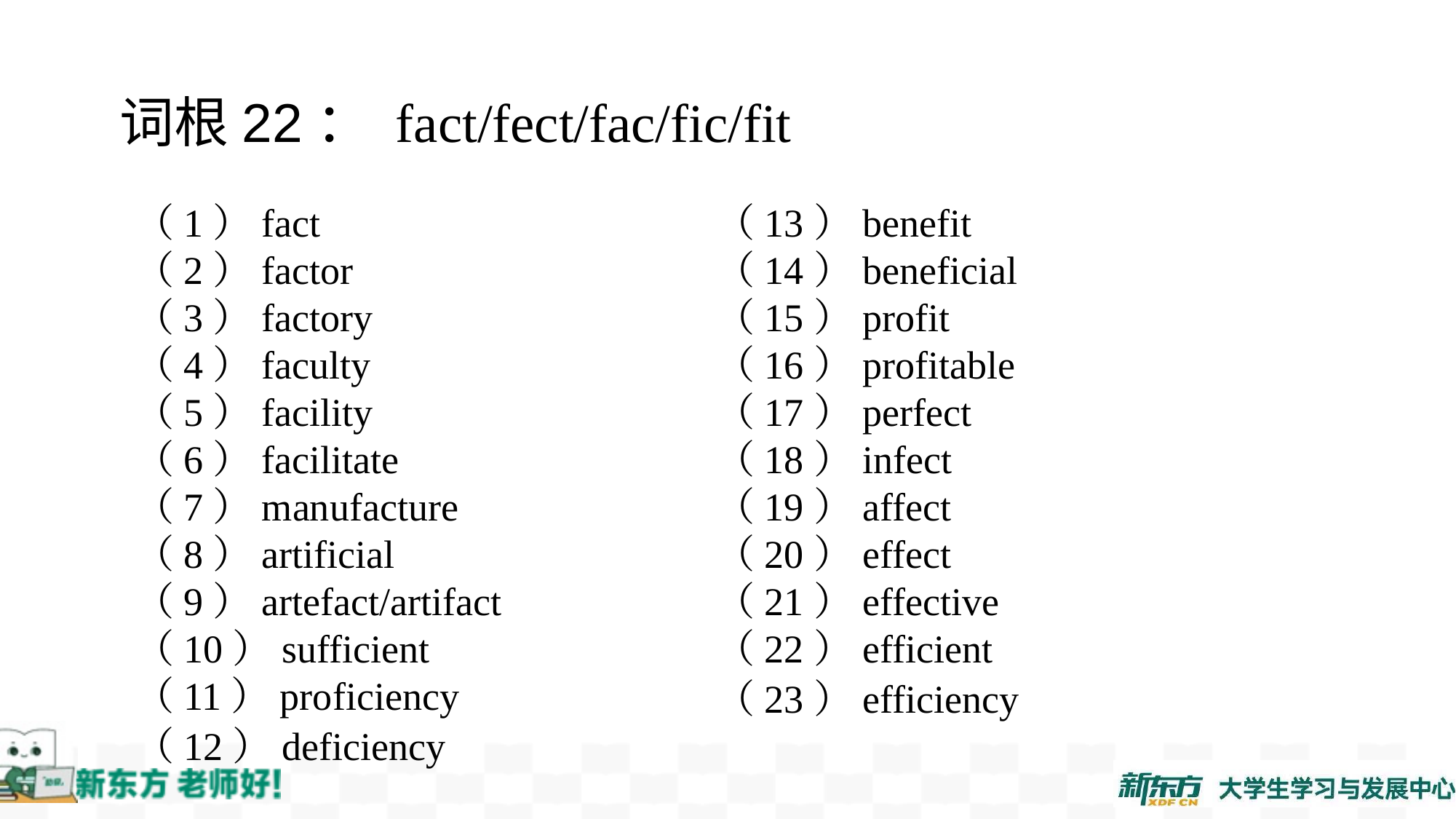

词根22： fact/fect/fac/fic/fit
（1）fact
（2）factor
（3）factory
（4）faculty
（5）facility
（6）facilitate
（7）manufacture
（8）artificial
（9）artefact/artifact
（10）sufficient
（11）proficiency
（12）deficiency

（13）benefit
（14）beneficial
（15）profit
（16）profitable
（17）perfect
（18）infect
（19）affect
（20）effect
（21）effective
（22）efficient
（23）efficiency